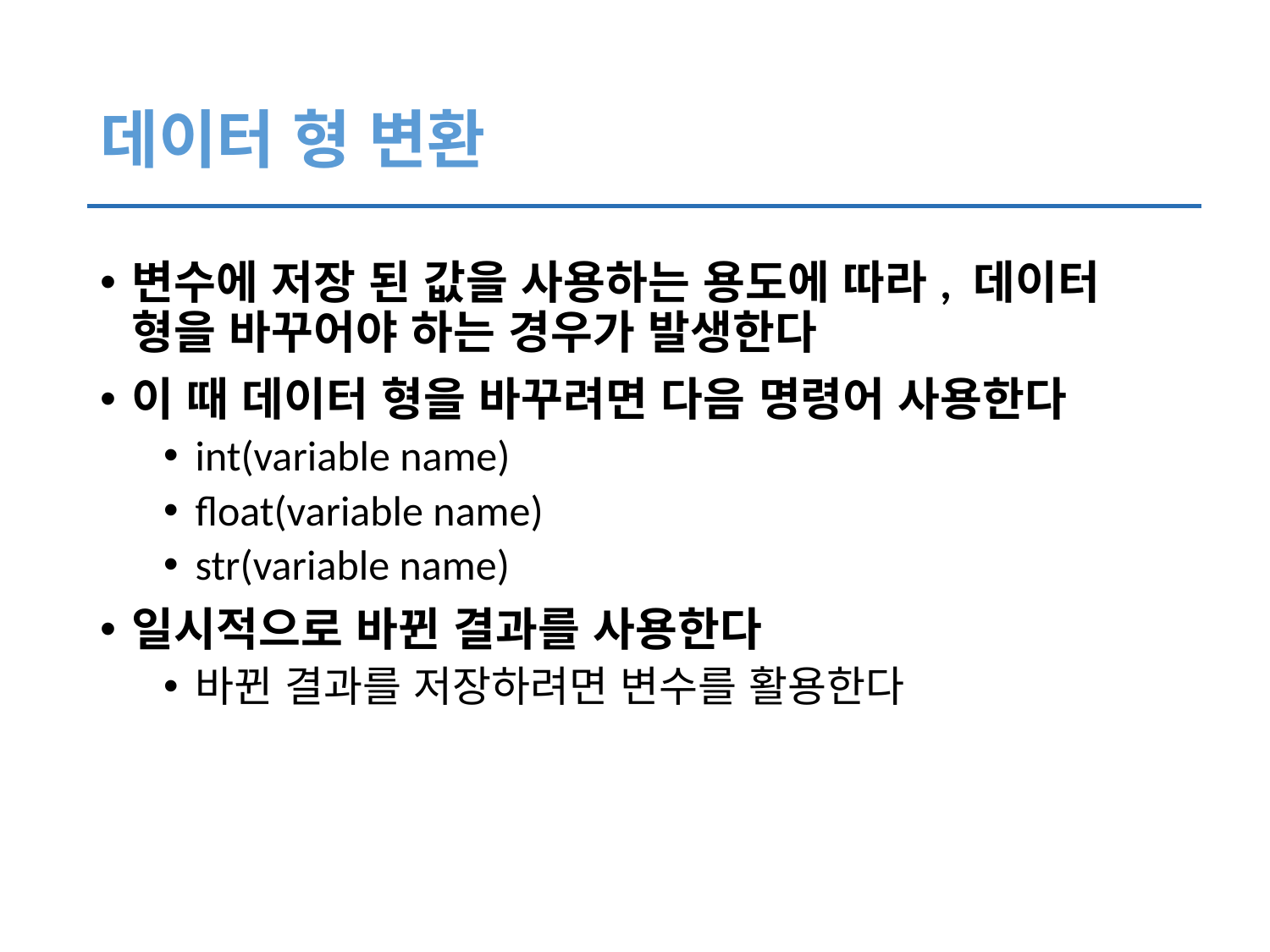

# 데이터 형 변환
변수에 저장 된 값을 사용하는 용도에 따라, 데이터 형을 바꾸어야 하는 경우가 발생한다
이 때 데이터 형을 바꾸려면 다음 명령어 사용한다
int(variable name)
float(variable name)
str(variable name)
일시적으로 바뀐 결과를 사용한다
바뀐 결과를 저장하려면 변수를 활용한다